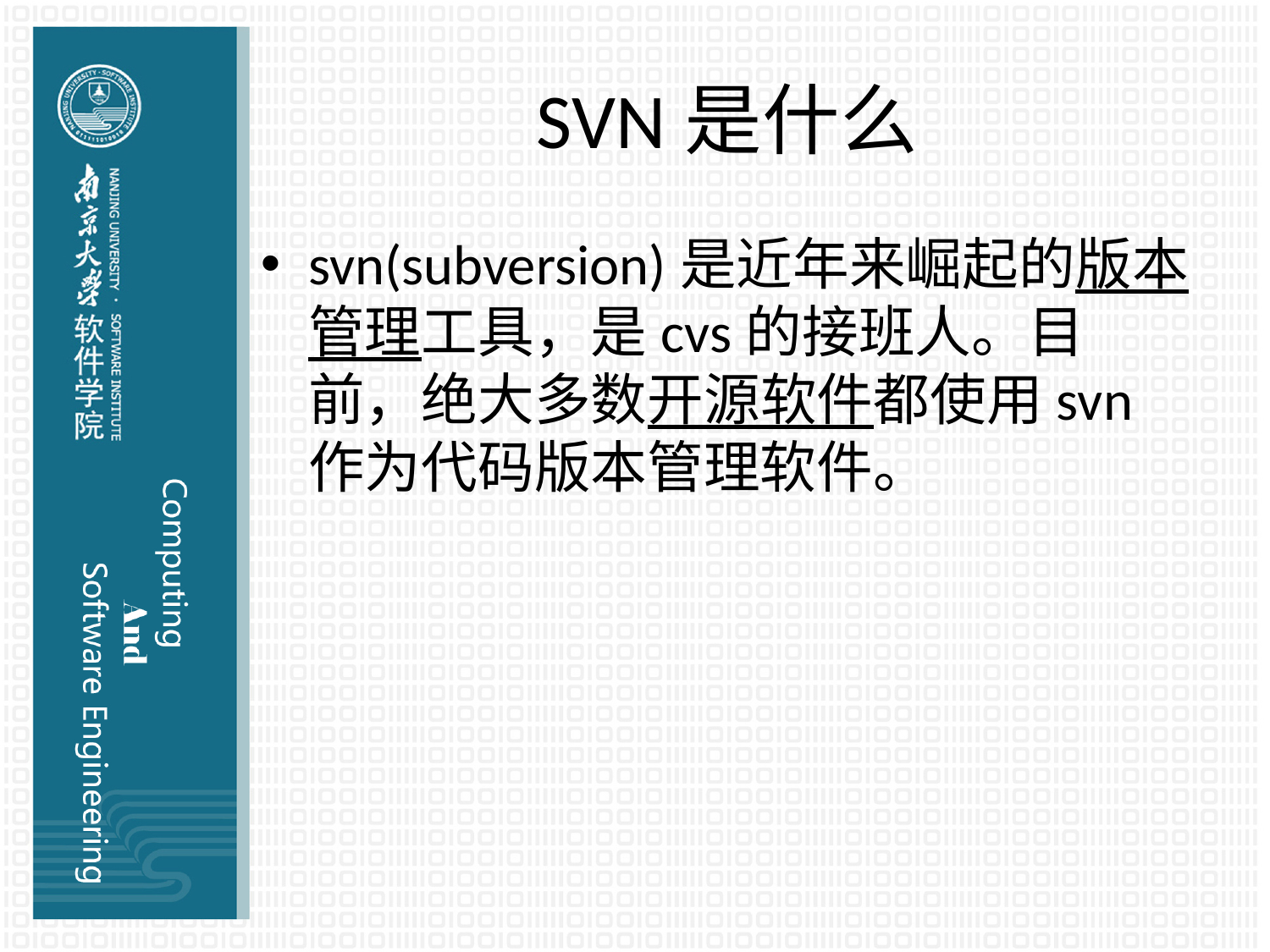

# SVN是什么
svn(subversion)是近年来崛起的版本管理工具，是cvs的接班人。目前，绝大多数开源软件都使用svn作为代码版本管理软件。